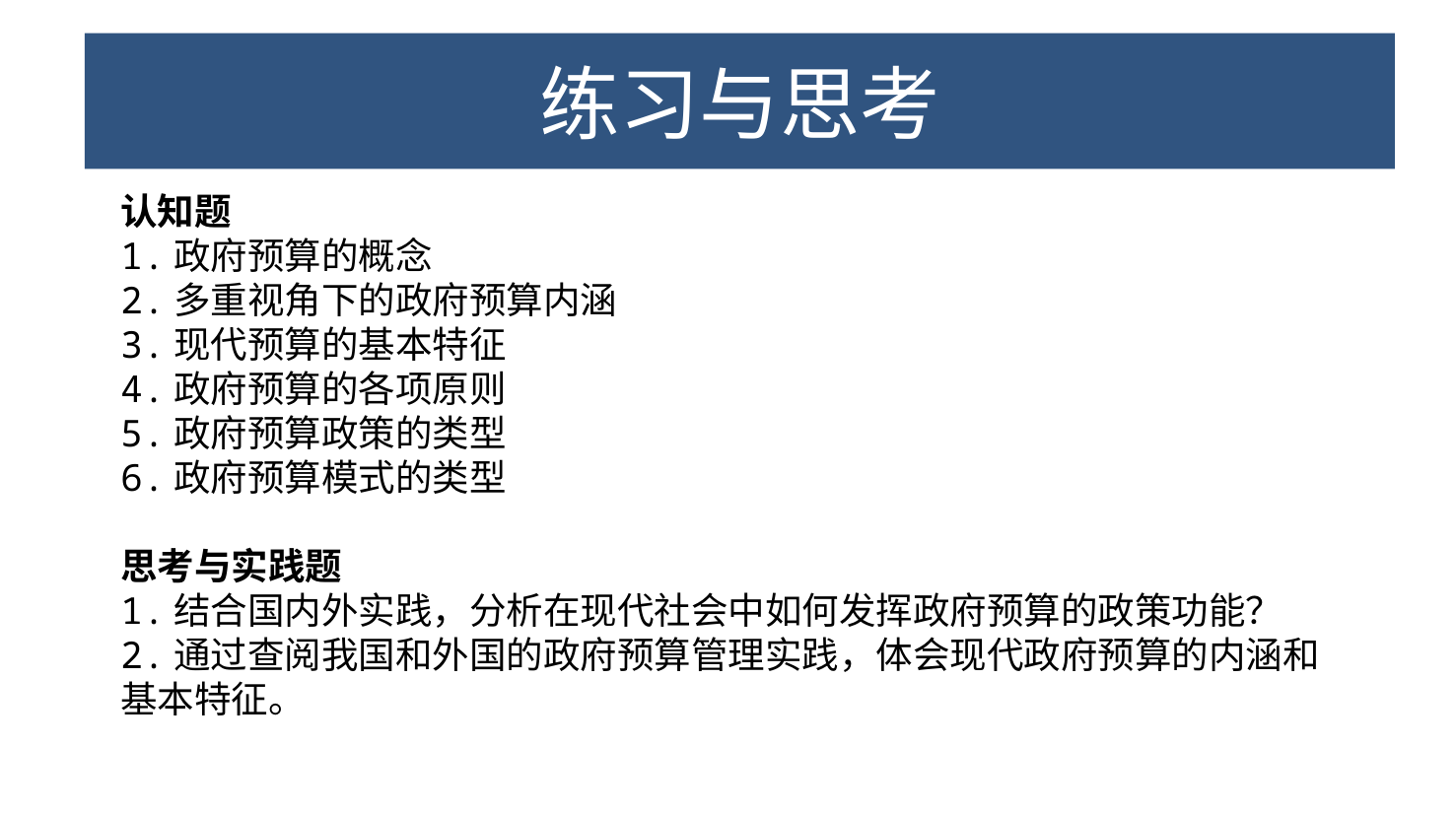

练习与思考
练习与思考
认知题
1.政府预算的概念
2.多重视角下的政府预算内涵
3.现代预算的基本特征
4.政府预算的各项原则
5.政府预算政策的类型
6.政府预算模式的类型

思考与实践题
1.结合国内外实践，分析在现代社会中如何发挥政府预算的政策功能？
2.通过查阅我国和外国的政府预算管理实践，体会现代政府预算的内涵和基本特征。